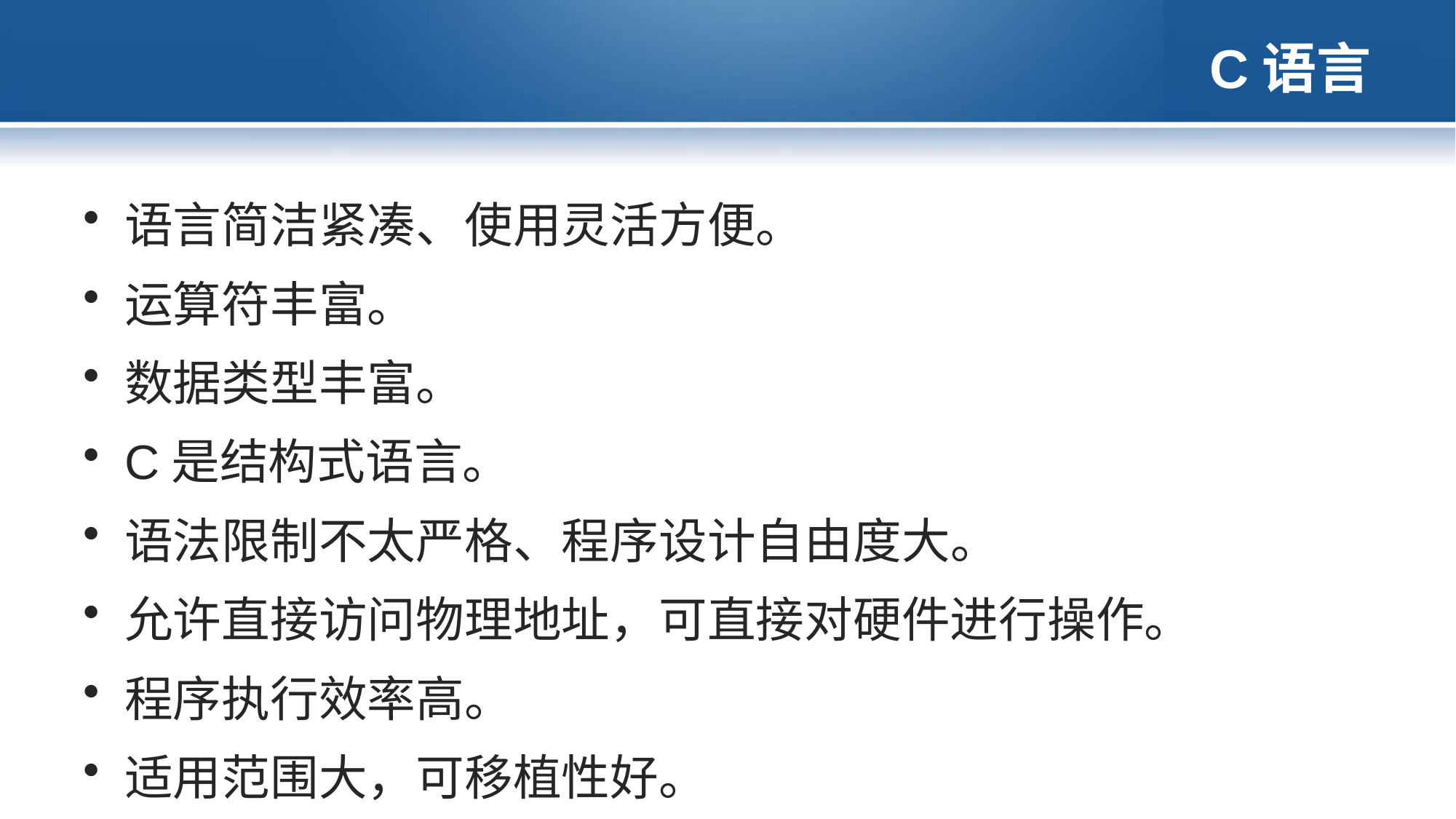

# C语言
语言简洁紧凑、使用灵活方便。
运算符丰富。
数据类型丰富。
C是结构式语言。
语法限制不太严格、程序设计自由度大。
允许直接访问物理地址，可直接对硬件进行操作。
程序执行效率高。
适用范围大，可移植性好。